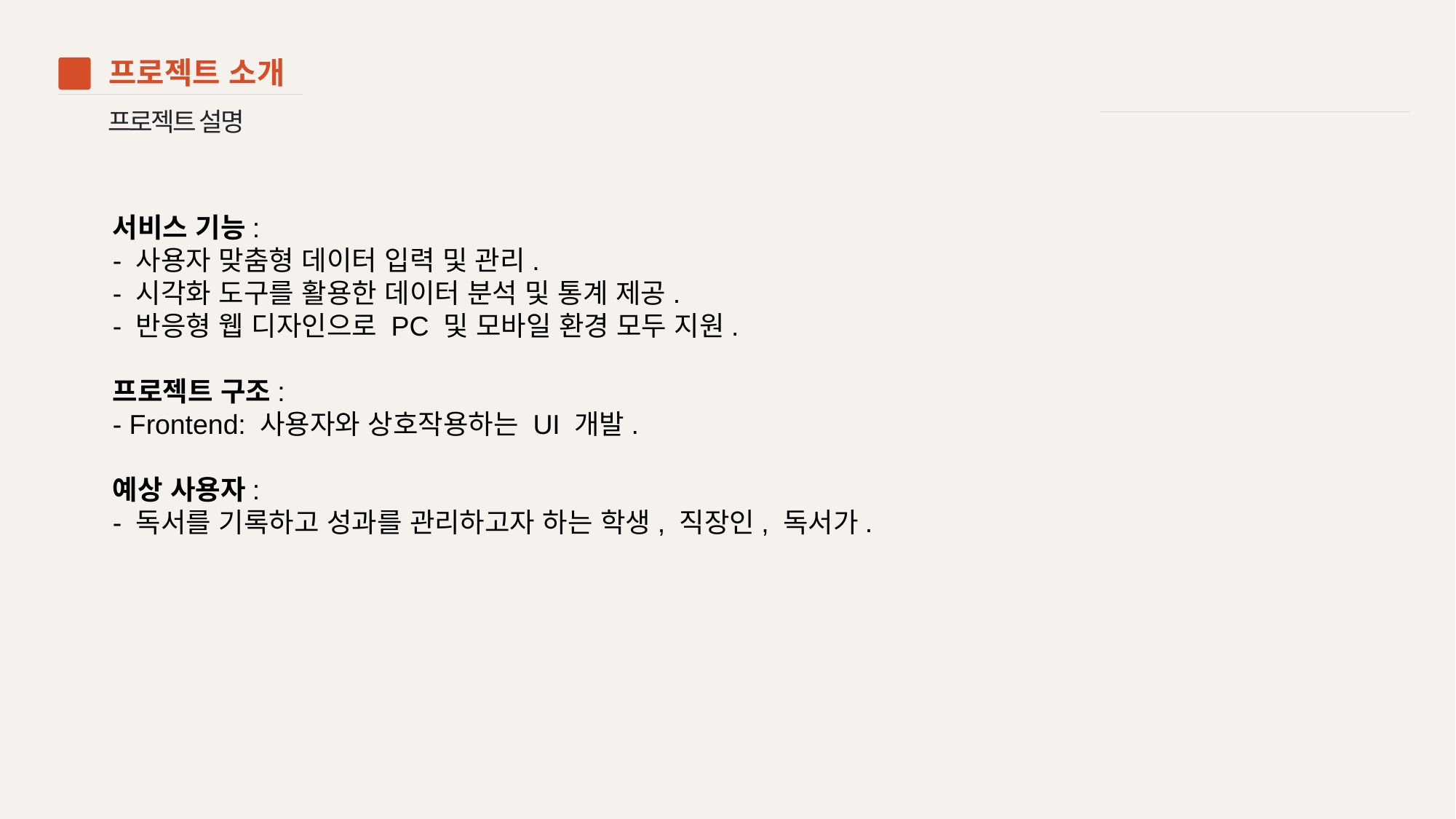

프로젝트 소개
02
프로젝트 설명
서비스 기능:
- 사용자 맞춤형 데이터 입력 및 관리.
- 시각화 도구를 활용한 데이터 분석 및 통계 제공.
- 반응형 웹 디자인으로 PC 및 모바일 환경 모두 지원.

프로젝트 구조:
- Frontend: 사용자와 상호작용하는 UI 개발.

예상 사용자:
- 독서를 기록하고 성과를 관리하고자 하는 학생, 직장인, 독서가.